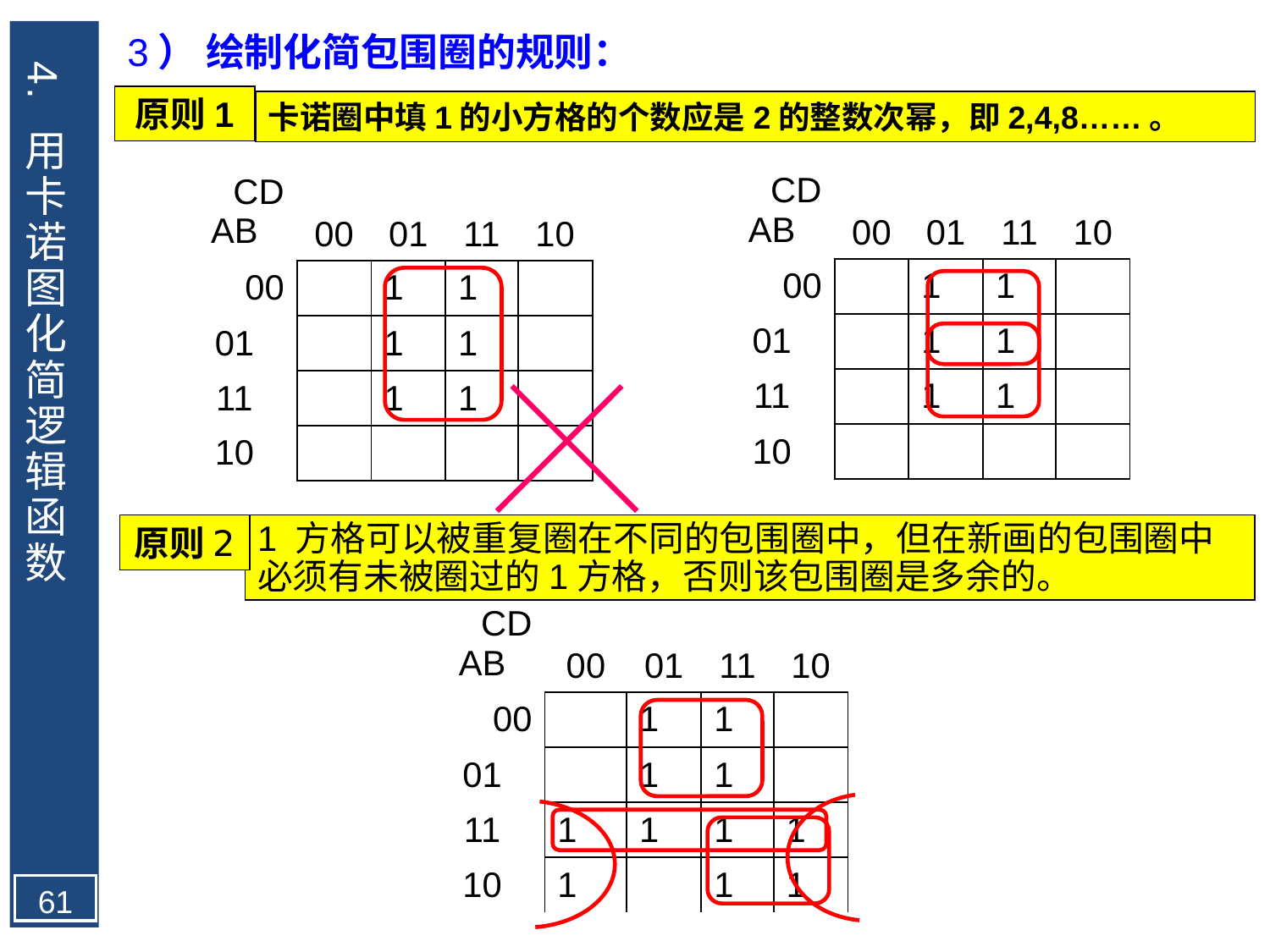

3） 绘制化简包围圈的规则：
4. 用卡诺图化简逻辑函数
原则1
卡诺圈中填1的小方格的个数应是2的整数次幂，即2,4,8……。
| CD AB | 00 | 01 | 11 | 10 |
| --- | --- | --- | --- | --- |
| 00 |  | 1 | 1 |  |
| 01 |  | 1 | 1 |  |
| 11 |  | 1 | 1 |  |
| 10 |  |  |  |  |
|  |  |  |  |  |
| CD AB | 00 | 01 | 11 | 10 |
| --- | --- | --- | --- | --- |
| 00 |  | 1 | 1 |  |
| 01 |  | 1 | 1 |  |
| 11 |  | 1 | 1 |  |
| 10 |  |  |  |  |
|  |  |  |  |  |

原则2
1 方格可以被重复圈在不同的包围圈中，但在新画的包围圈中必须有未被圈过的1方格，否则该包围圈是多余的。
| CD AB | 00 | 01 | 11 | 10 |
| --- | --- | --- | --- | --- |
| 00 |  | 1 | 1 |  |
| 01 |  | 1 | 1 |  |
| 11 | 1 | 1 | 1 | 1 |
| 10 | 1 |  | 1 | 1 |

61